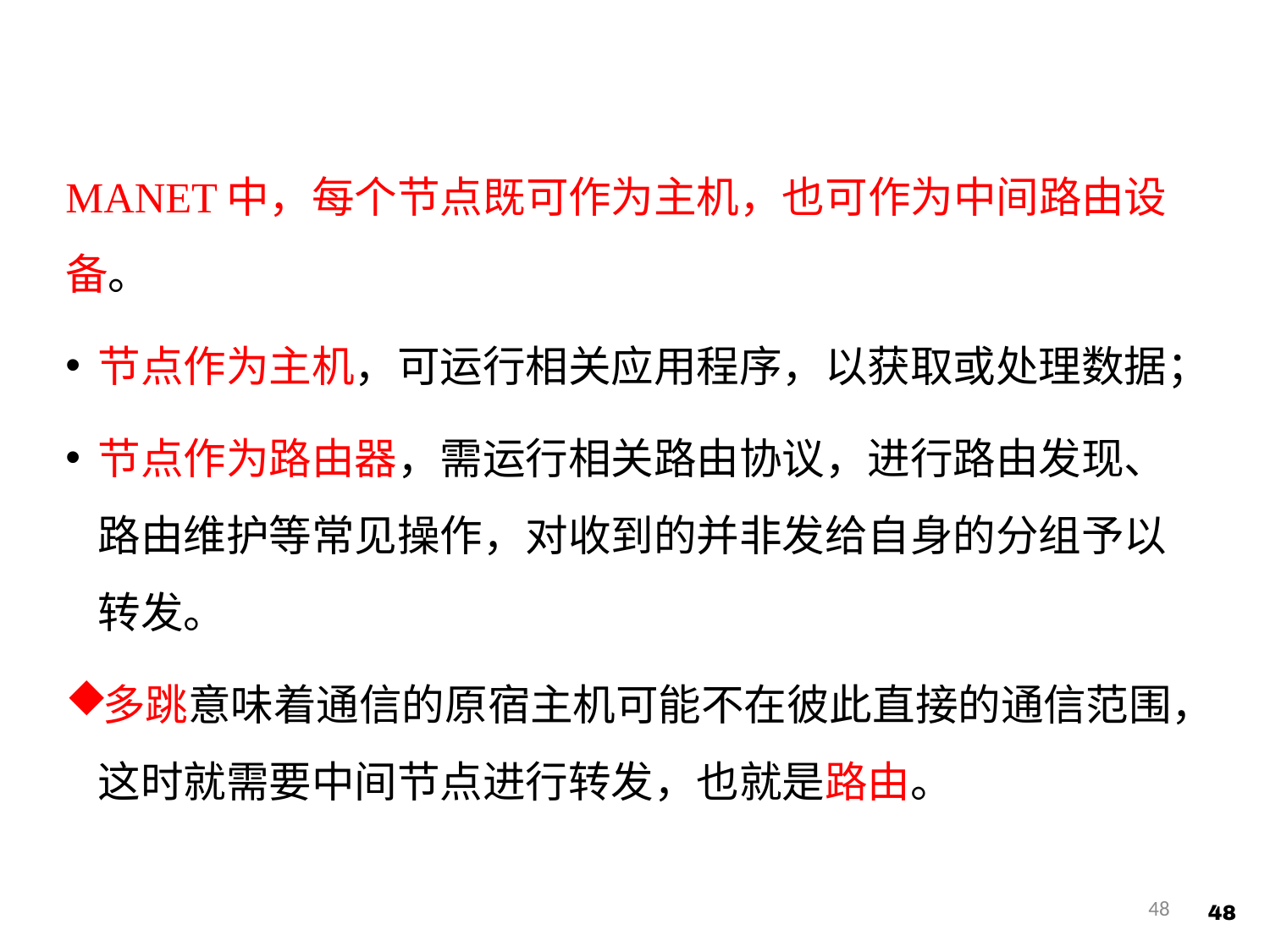

MANET中，每个节点既可作为主机，也可作为中间路由设备。
	节点作为主机，可运行相关应用程序，以获取或处理数据；
	节点作为路由器，需运行相关路由协议，进行路由发现、路由维护等常见操作，对收到的并非发给自身的分组予以转发。
多跳意味着通信的原宿主机可能不在彼此直接的通信范围，这时就需要中间节点进行转发，也就是路由。
48
48